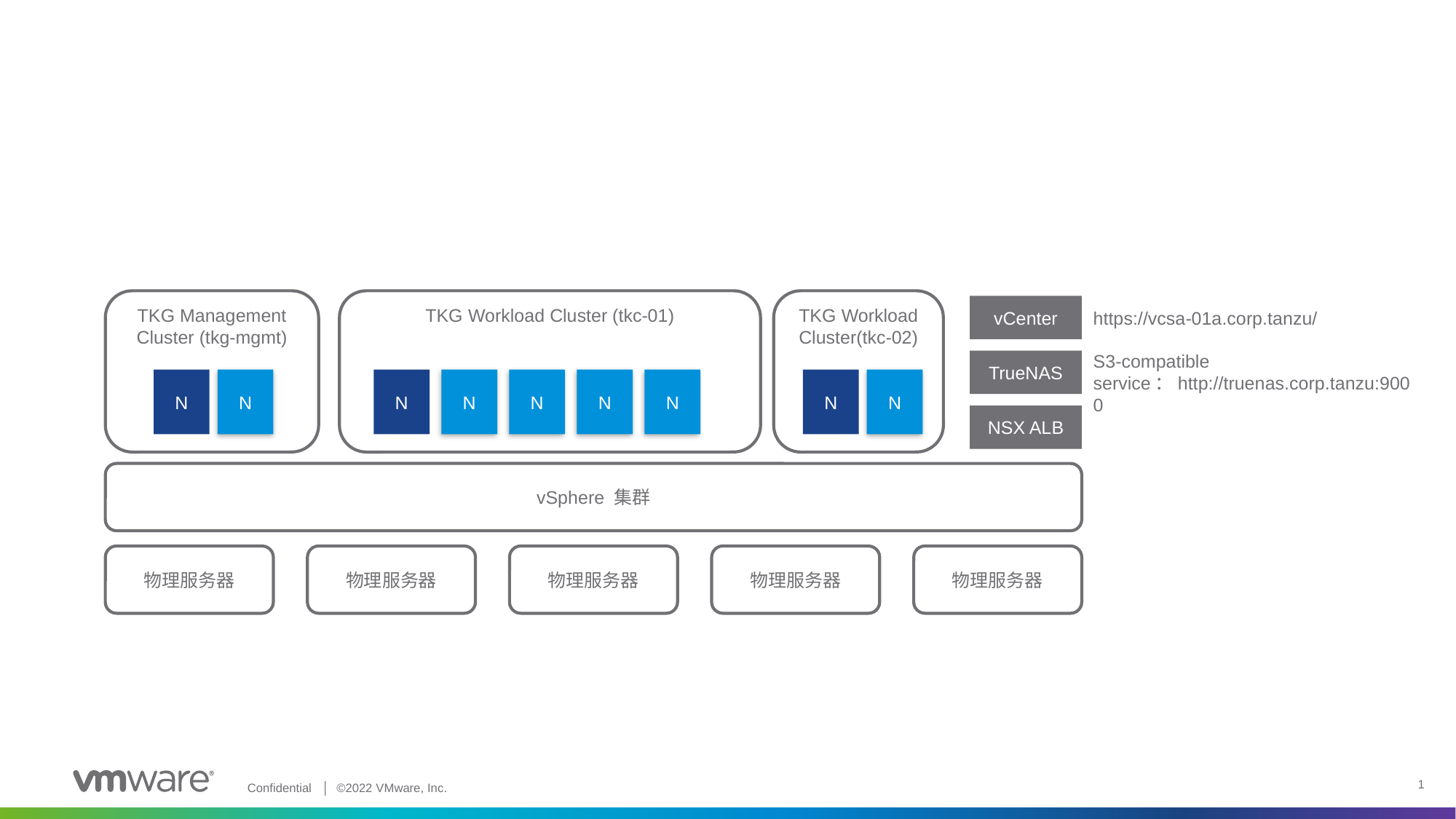

TKG Management Cluster (tkg-mgmt)
TKG Workload Cluster (tkc-01)
TKG Workload Cluster(tkc-02)
vCenter
https://vcsa-01a.corp.tanzu/
S3-compatible  service：http://truenas.corp.tanzu:9000
TrueNAS
N
N
N
N
N
N
N
N
N
NSX ALB
vSphere 集群
物理服务器
物理服务器
物理服务器
物理服务器
物理服务器